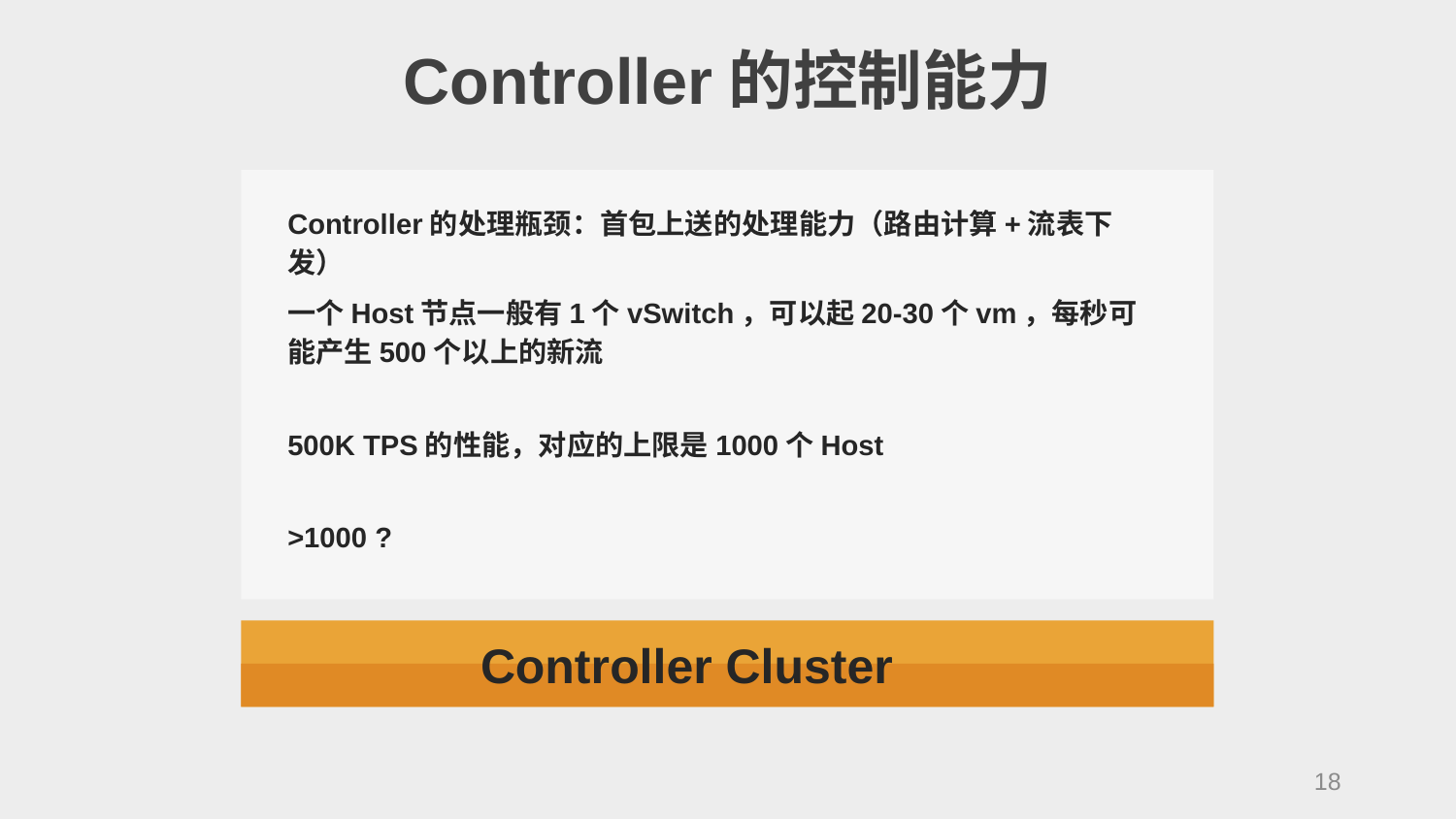

# Controller的控制能力

Controller的处理瓶颈：首包上送的处理能力（路由计算+流表下发）
一个Host节点一般有1个vSwitch，可以起20-30个vm，每秒可能产生500个以上的新流
500K TPS的性能，对应的上限是1000个Host
>1000 ?

Controller Cluster

18